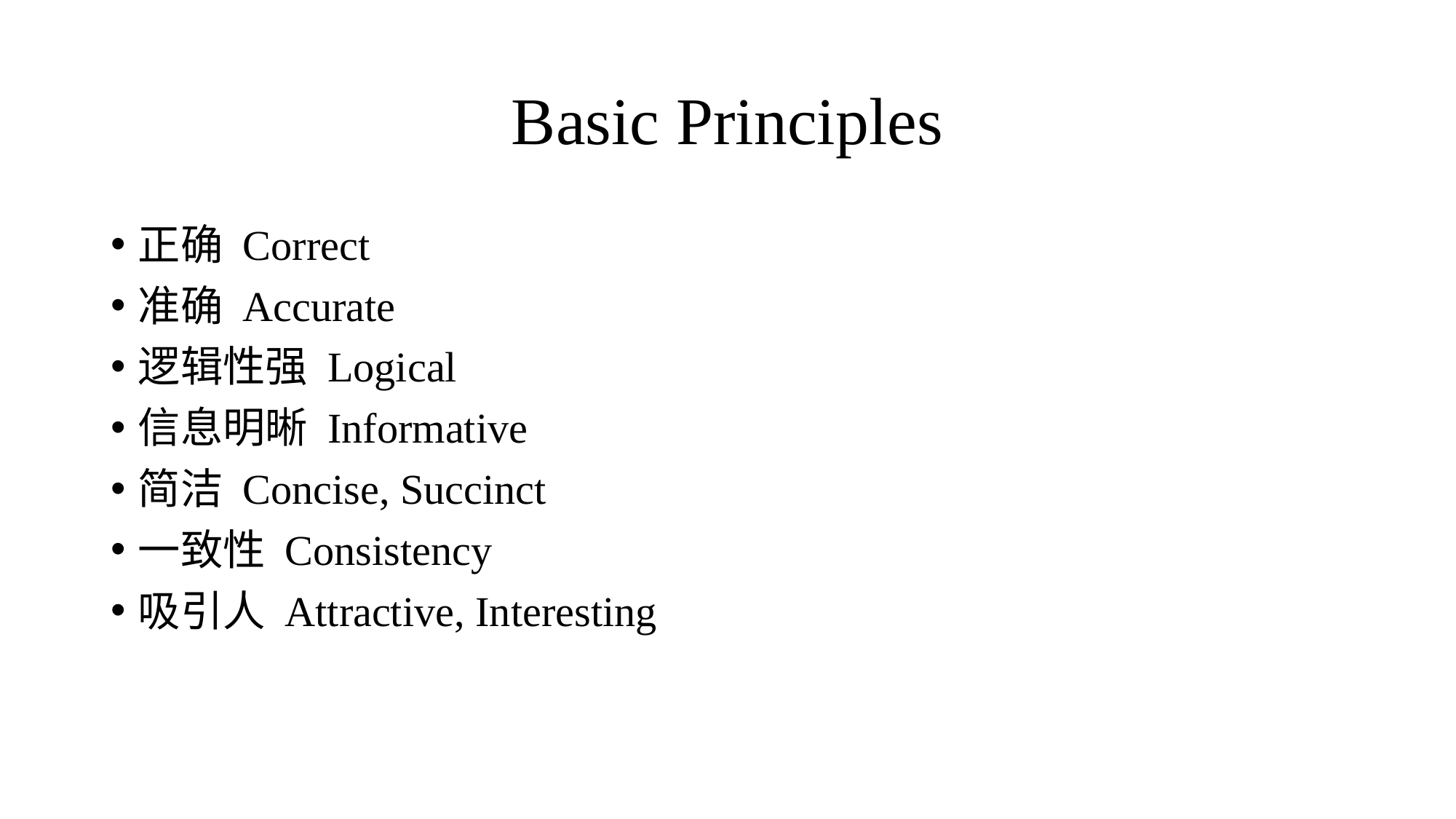

# Basic Principles
正确 Correct
准确 Accurate
逻辑性强 Logical
信息明晰 Informative
简洁 Concise, Succinct
一致性 Consistency
吸引人 Attractive, Interesting